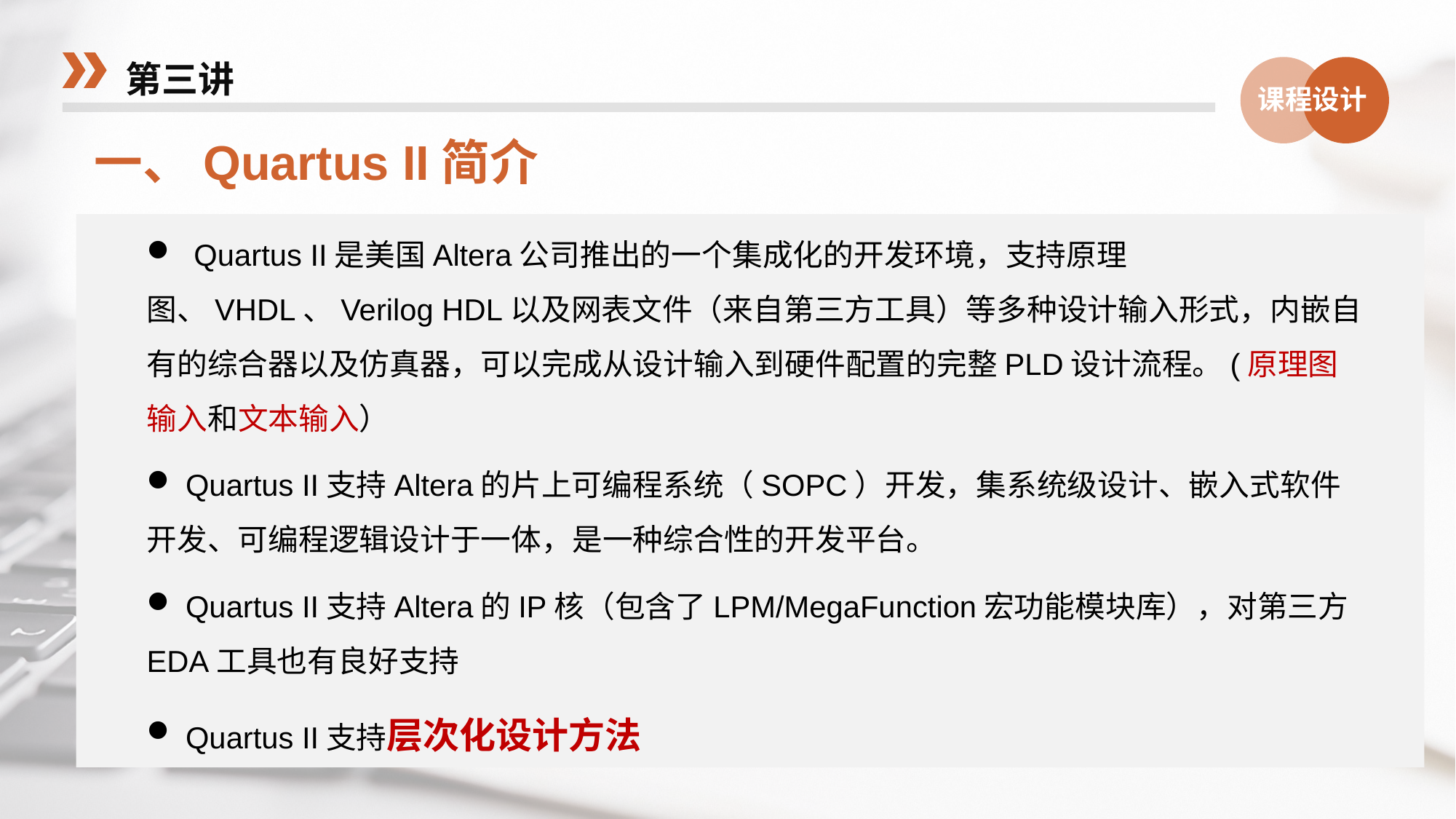

第三讲

课程设计

一、Quartus II简介

  Quartus II是美国Altera公司推出的一个集成化的开发环境，支持原理图、VHDL、Verilog HDL以及网表文件（来自第三方工具）等多种设计输入形式，内嵌自有的综合器以及仿真器，可以完成从设计输入到硬件配置的完整PLD设计流程。(原理图输入和文本输入）
 Quartus II支持Altera的片上可编程系统（SOPC）开发，集系统级设计、嵌入式软件开发、可编程逻辑设计于一体，是一种综合性的开发平台。
 Quartus II支持Altera的IP核（包含了LPM/MegaFunction宏功能模块库），对第三方EDA工具也有良好支持
 Quartus II支持层次化设计方法